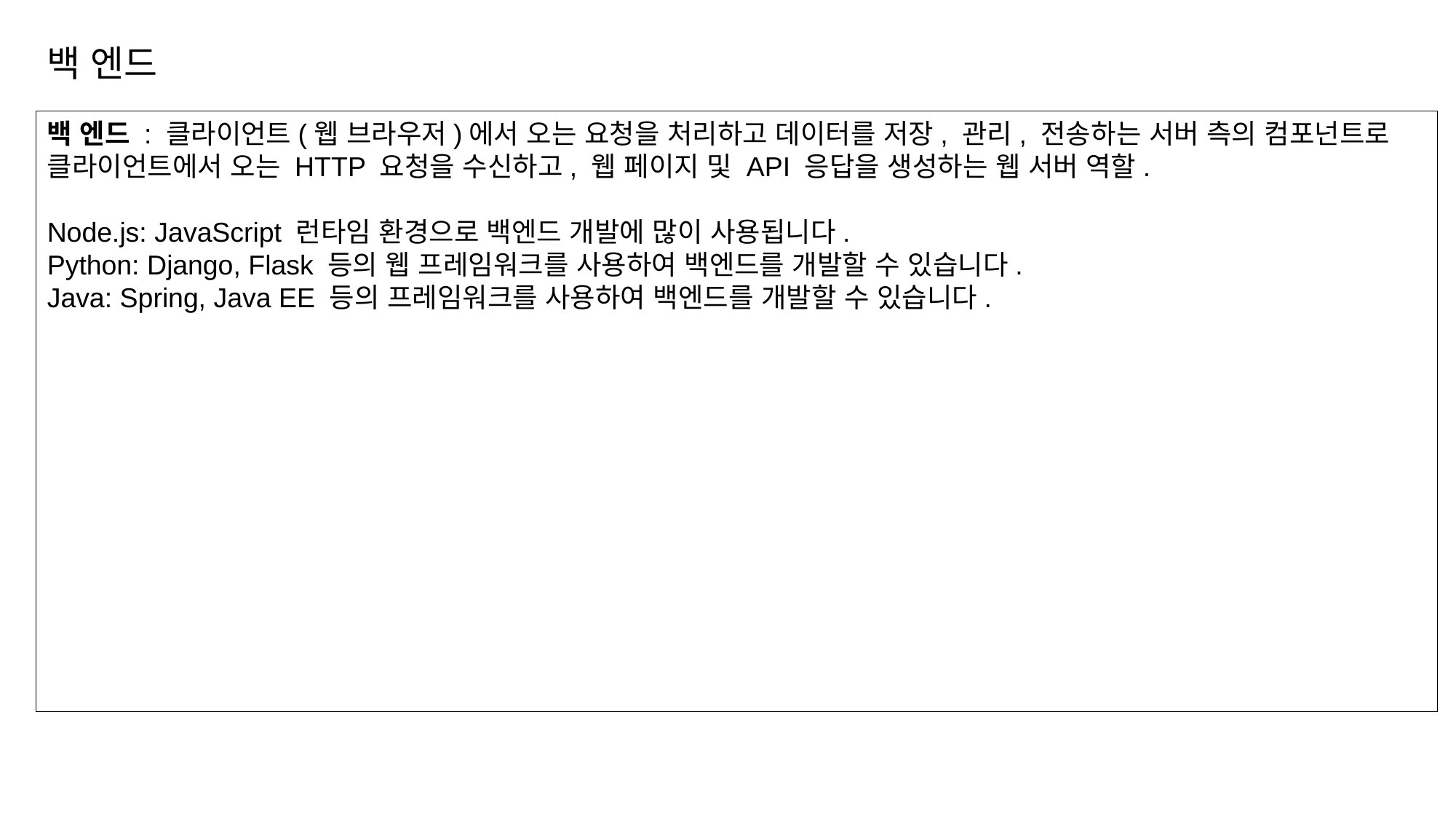

백 엔드
백 엔드 : 클라이언트(웹 브라우저)에서 오는 요청을 처리하고 데이터를 저장, 관리, 전송하는 서버 측의 컴포넌트로 클라이언트에서 오는 HTTP 요청을 수신하고, 웹 페이지 및 API 응답을 생성하는 웹 서버 역할.

Node.js: JavaScript 런타임 환경으로 백엔드 개발에 많이 사용됩니다.
Python: Django, Flask 등의 웹 프레임워크를 사용하여 백엔드를 개발할 수 있습니다.
Java: Spring, Java EE 등의 프레임워크를 사용하여 백엔드를 개발할 수 있습니다.